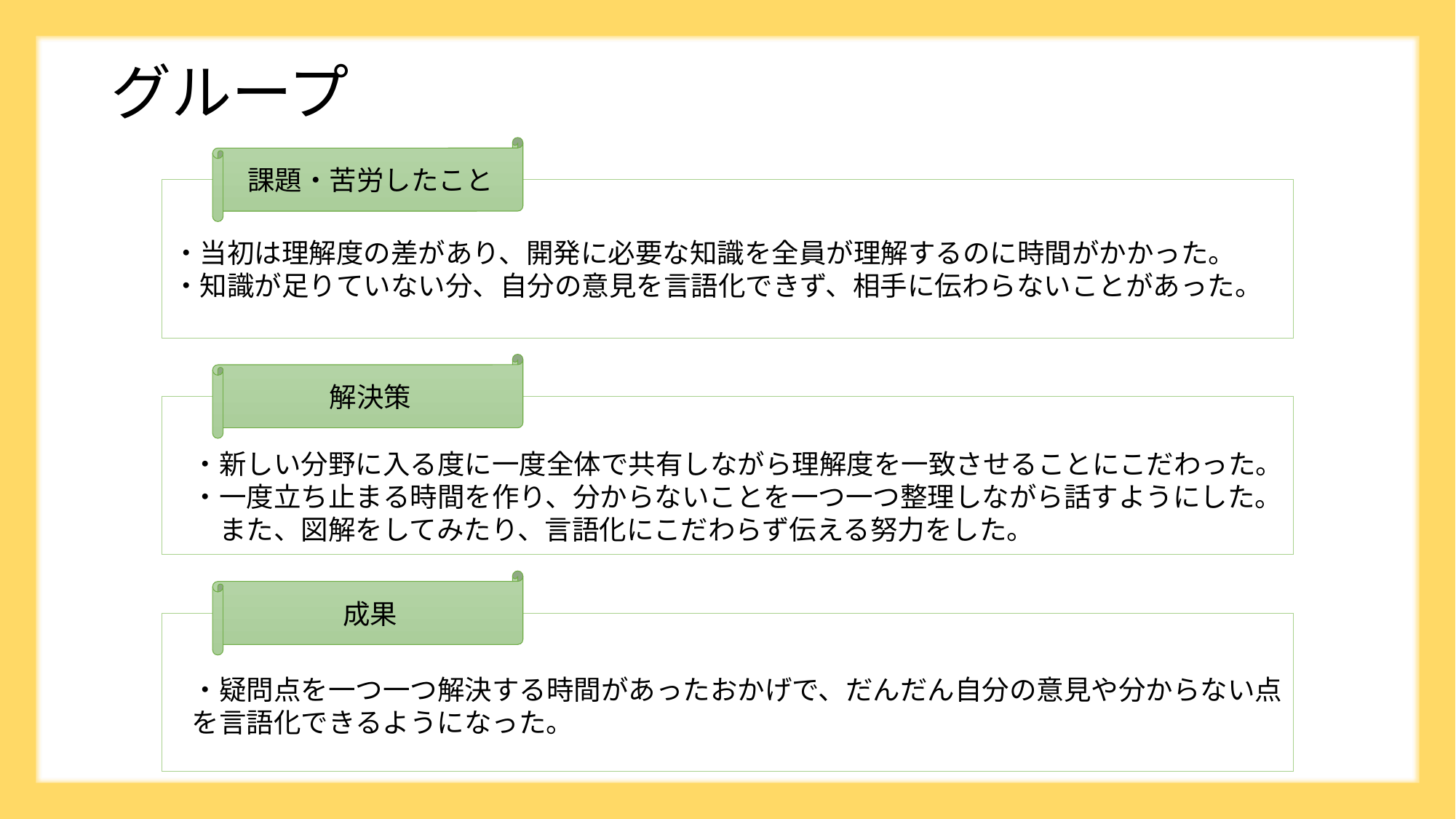

# グループ
課題・苦労したこと

・当初は理解度の差があり、開発に必要な知識を全員が理解するのに時間がかかった。
・知識が足りていない分、自分の意見を言語化できず、相手に伝わらないことがあった。
解決策

・新しい分野に入る度に一度全体で共有しながら理解度を一致させることにこだわった。
・一度立ち止まる時間を作り、分からないことを一つ一つ整理しながら話すようにした。　また、図解をしてみたり、言語化にこだわらず伝える努力をした。
成果

・疑問点を一つ一つ解決する時間があったおかげで、だんだん自分の意見や分からない点を言語化できるようになった。